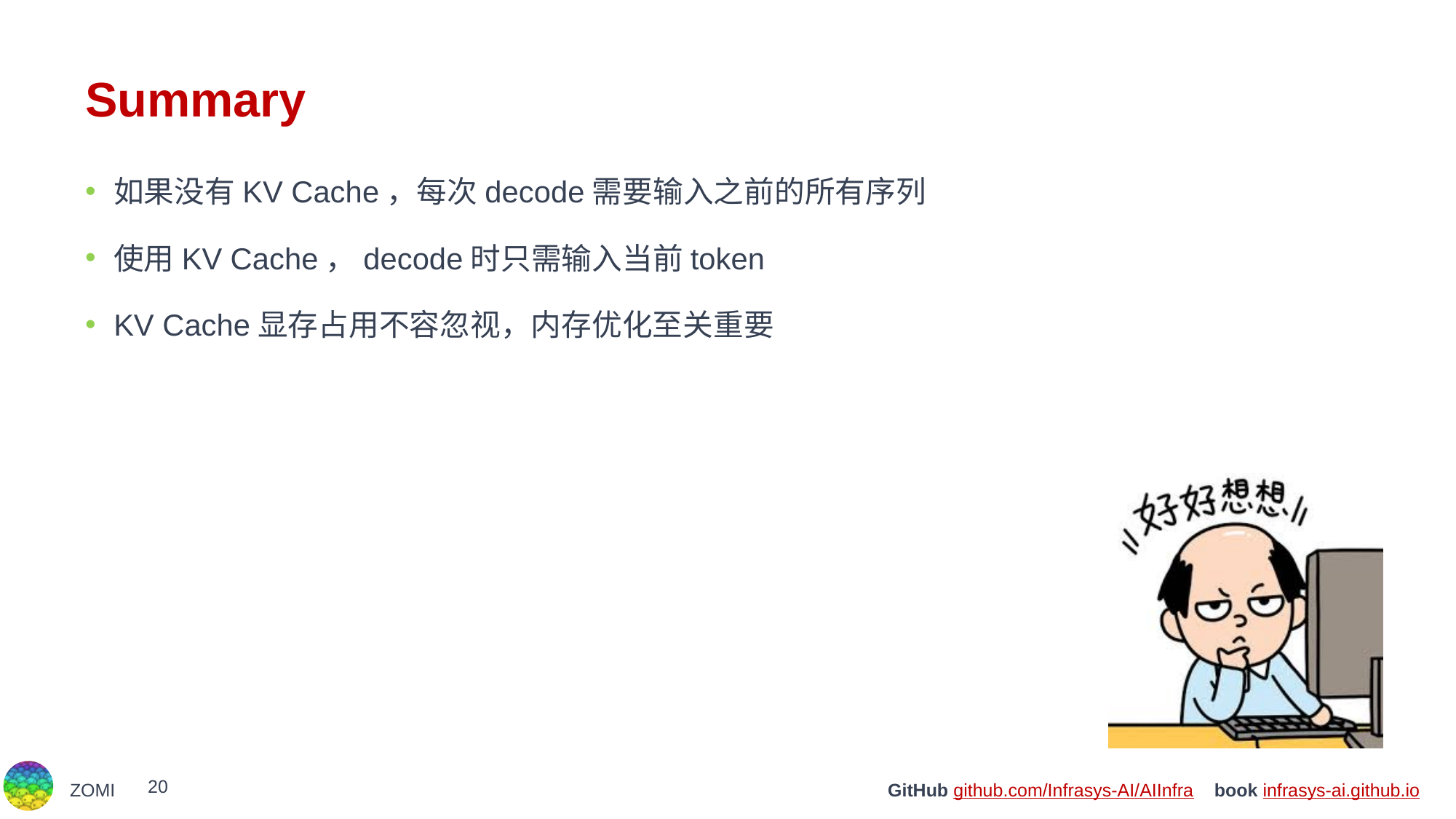

# Summary
如果没有KV Cache，每次decode需要输入之前的所有序列
使用KV Cache，decode时只需输入当前token
KV Cache显存占用不容忽视，内存优化至关重要